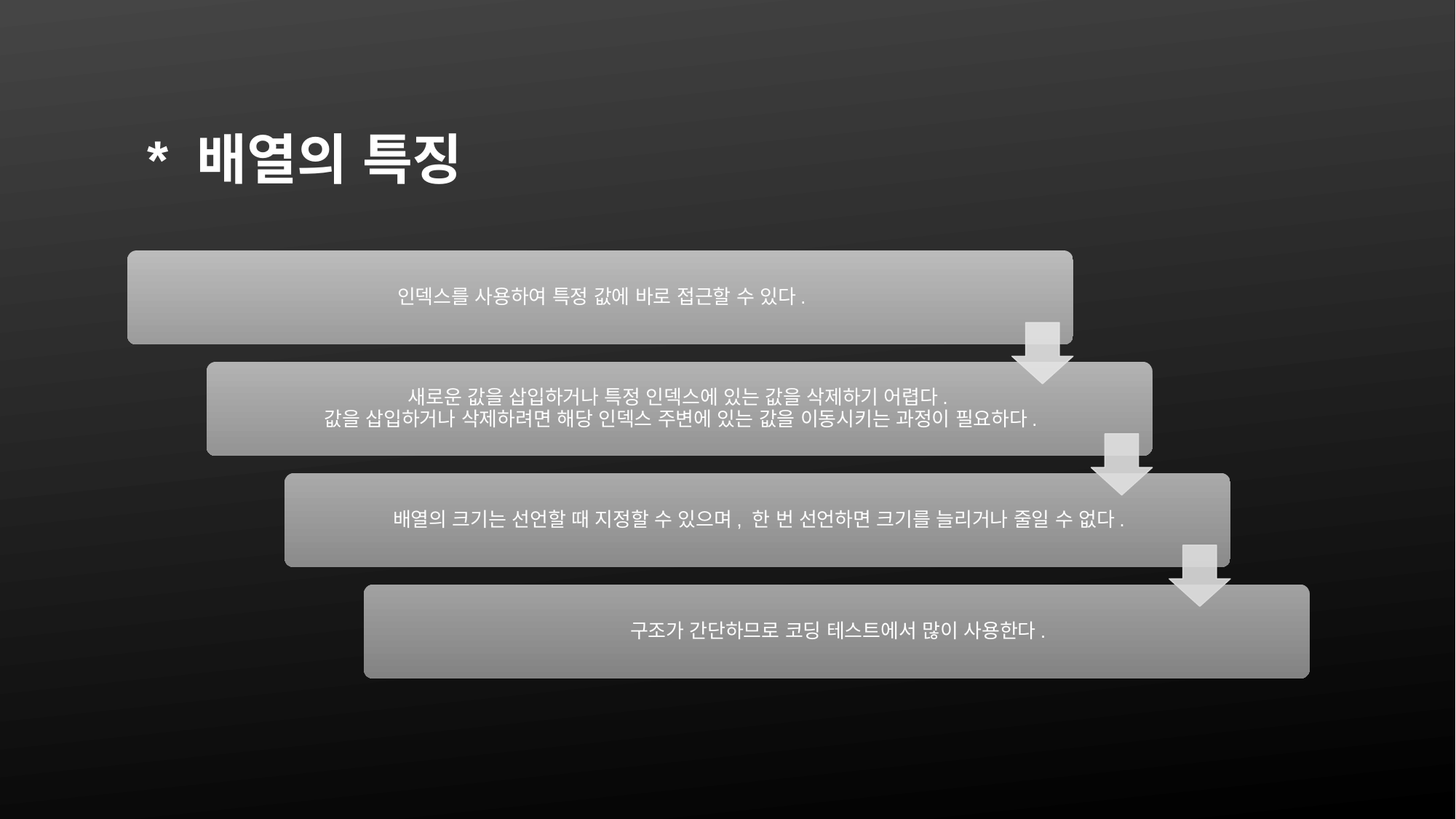

* 배열의 특징
인덱스를 사용하여 특정 값에 바로 접근할 수 있다.
새로운 값을 삽입하거나 특정 인덱스에 있는 값을 삭제하기 어렵다.
값을 삽입하거나 삭제하려면 해당 인덱스 주변에 있는 값을 이동시키는 과정이 필요하다.
배열의 크기는 선언할 때 지정할 수 있으며, 한 번 선언하면 크기를 늘리거나 줄일 수 없다.
구조가 간단하므로 코딩 테스트에서 많이 사용한다.